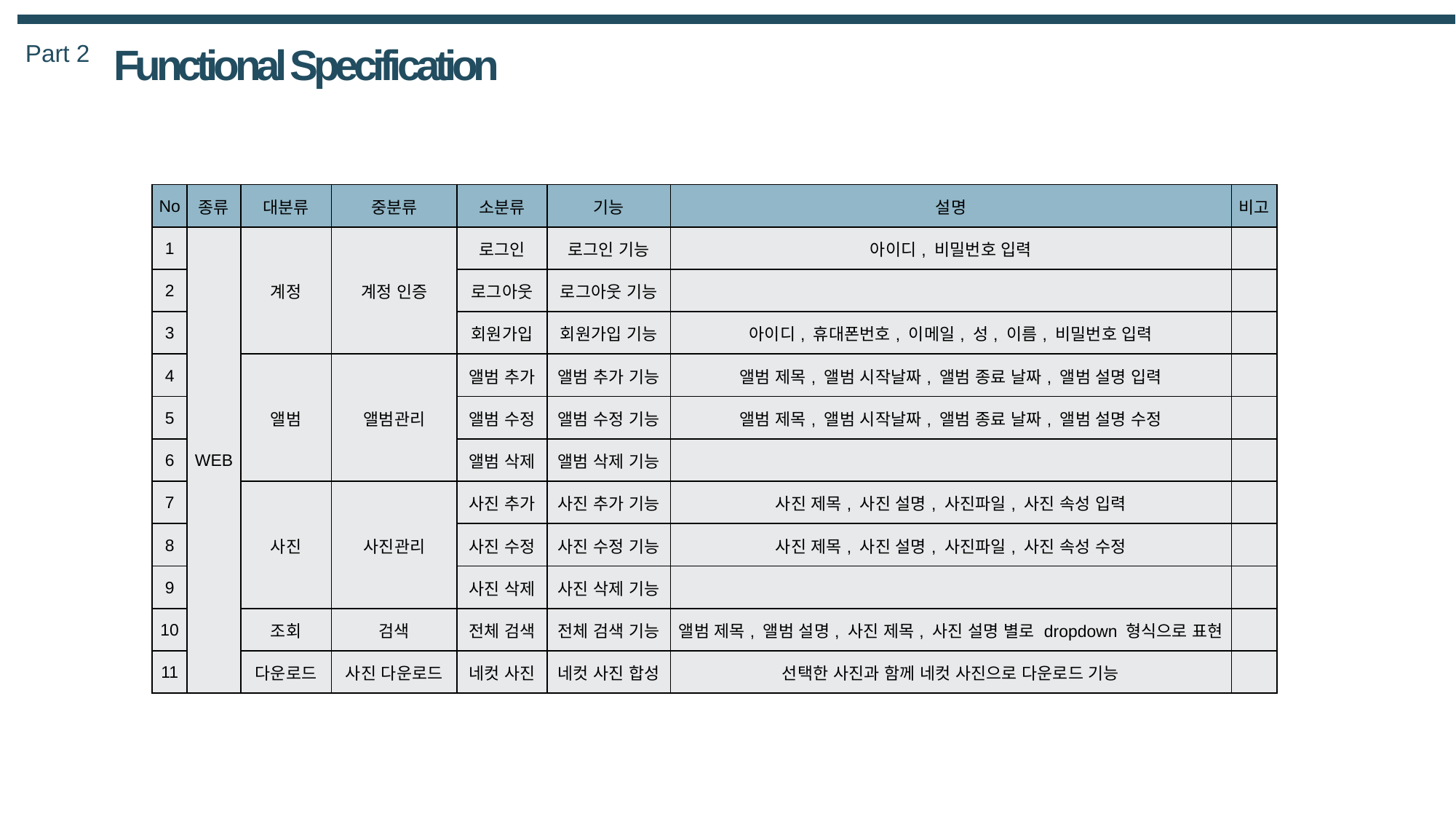

Part 2
Functional Specification
| No | 종류 | 대분류 | 중분류 | 소분류 | 기능 | 설명 | 비고 |
| --- | --- | --- | --- | --- | --- | --- | --- |
| 1 | WEB | 계정 | 계정 인증 | 로그인 | 로그인 기능 | 아이디, 비밀번호 입력 |  |
| 2 |  |  |  | 로그아웃 | 로그아웃 기능 |  |  |
| 3 |  |  |  | 회원가입 | 회원가입 기능 | 아이디, 휴대폰번호, 이메일, 성, 이름, 비밀번호 입력 |  |
| 4 |  | 앨범 | 앨범관리 | 앨범 추가 | 앨범 추가 기능 | 앨범 제목, 앨범 시작날짜, 앨범 종료 날짜, 앨범 설명 입력 |  |
| 5 |  |  |  | 앨범 수정 | 앨범 수정 기능 | 앨범 제목, 앨범 시작날짜, 앨범 종료 날짜, 앨범 설명 수정 |  |
| 6 |  |  |  | 앨범 삭제 | 앨범 삭제 기능 |  |  |
| 7 |  | 사진 | 사진관리 | 사진 추가 | 사진 추가 기능 | 사진 제목, 사진 설명, 사진파일, 사진 속성 입력 |  |
| 8 |  |  |  | 사진 수정 | 사진 수정 기능 | 사진 제목, 사진 설명, 사진파일, 사진 속성 수정 |  |
| 9 |  |  |  | 사진 삭제 | 사진 삭제 기능 |  |  |
| 10 |  | 조회 | 검색 | 전체 검색 | 전체 검색 기능 | 앨범 제목, 앨범 설명, 사진 제목, 사진 설명 별로 dropdown 형식으로 표현 |  |
| 11 |  | 다운로드 | 사진 다운로드 | 네컷 사진 | 네컷 사진 합성 | 선택한 사진과 함께 네컷 사진으로 다운로드 기능 |  |